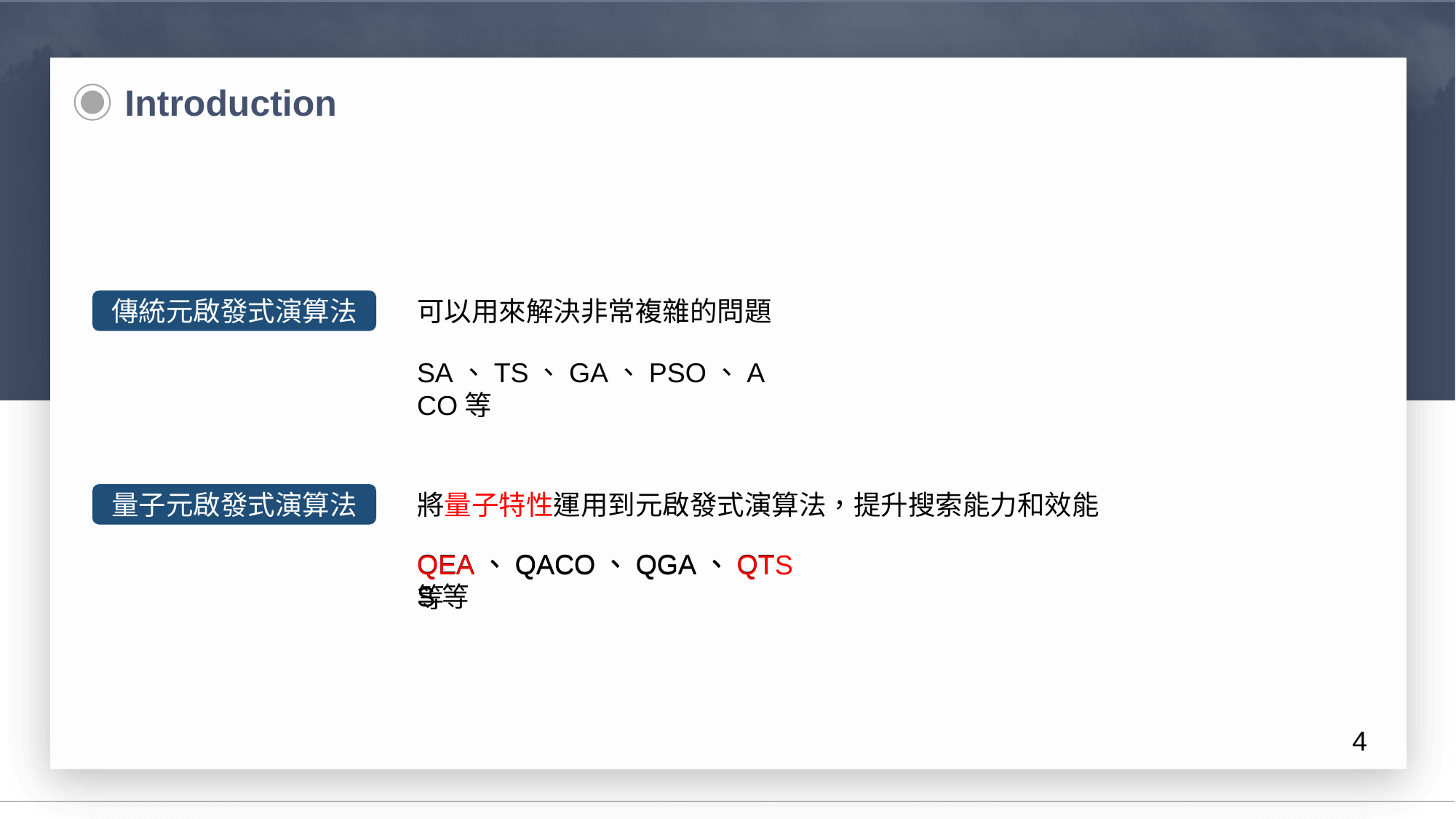

Introduction

可以用來解決非常複雜的問題
傳統元啟發式演算法
SA、TS、GA、PSO、ACO等
將量子特性運用到元啟發式演算法，提升搜索能力和效能
量子元啟發式演算法
QEA、QACO、QGA、QTS等
QEA、QACO、QGA、QTS等
4